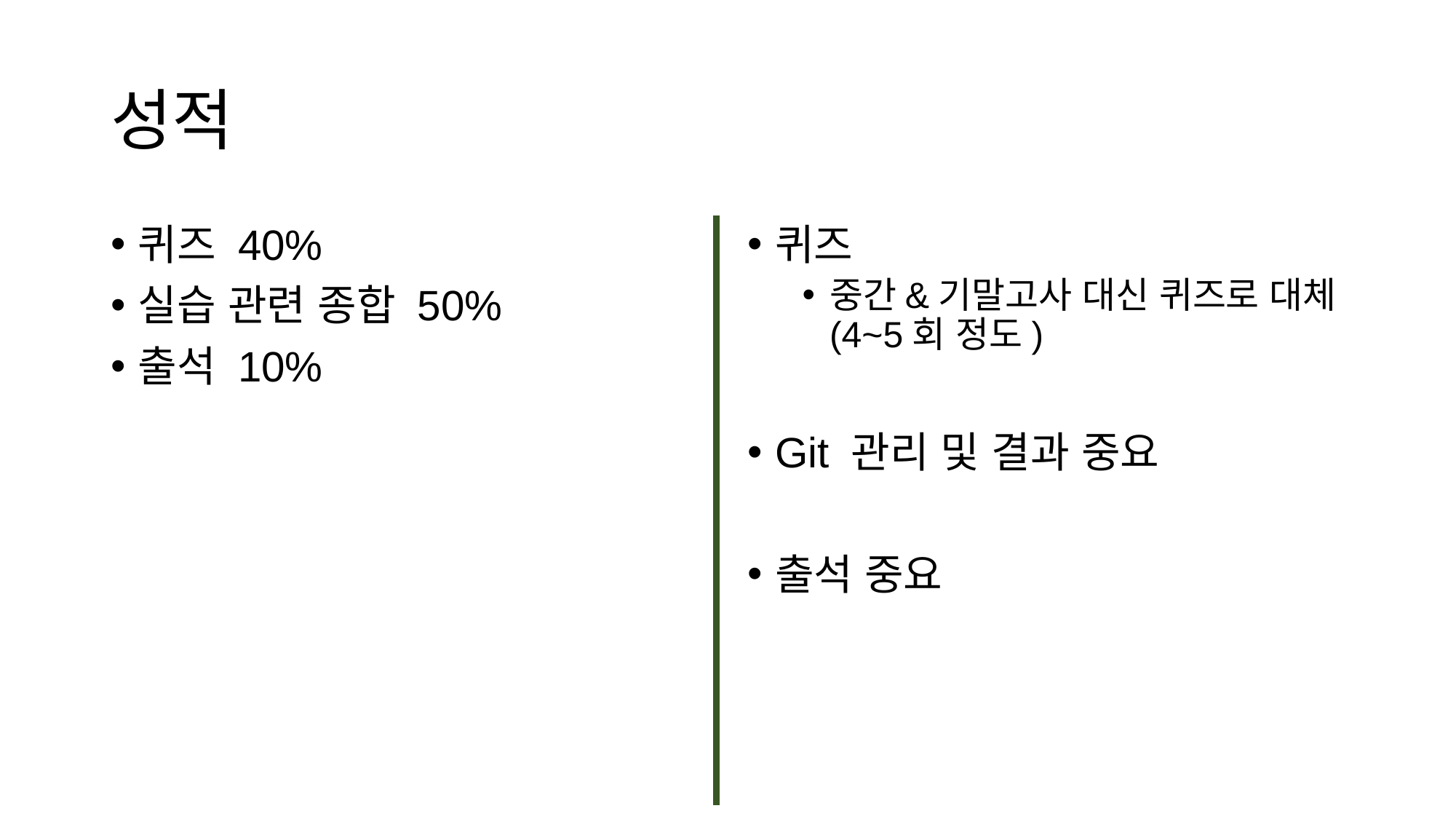

# 성적
퀴즈 40%
실습 관련 종합 50%
출석 10%
퀴즈
중간&기말고사 대신 퀴즈로 대체 (4~5회 정도)

Git 관리 및 결과 중요

출석 중요